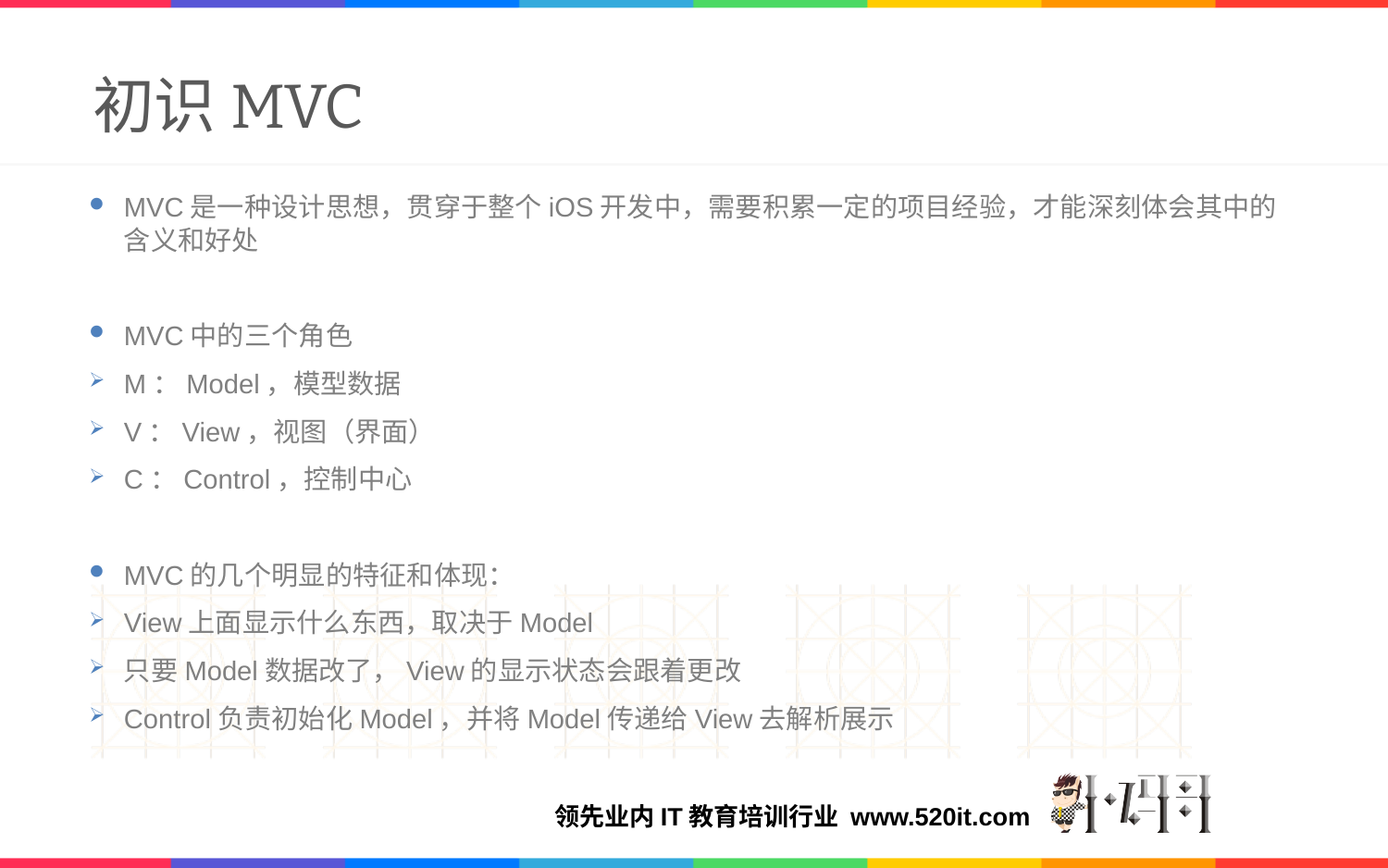

# 初识MVC
MVC是一种设计思想，贯穿于整个iOS开发中，需要积累一定的项目经验，才能深刻体会其中的含义和好处

MVC中的三个角色
M：Model，模型数据
V：View，视图（界面）
C：Control，控制中心

MVC的几个明显的特征和体现：
View上面显示什么东西，取决于Model
只要Model数据改了，View的显示状态会跟着更改
Control负责初始化Model，并将Model传递给View去解析展示